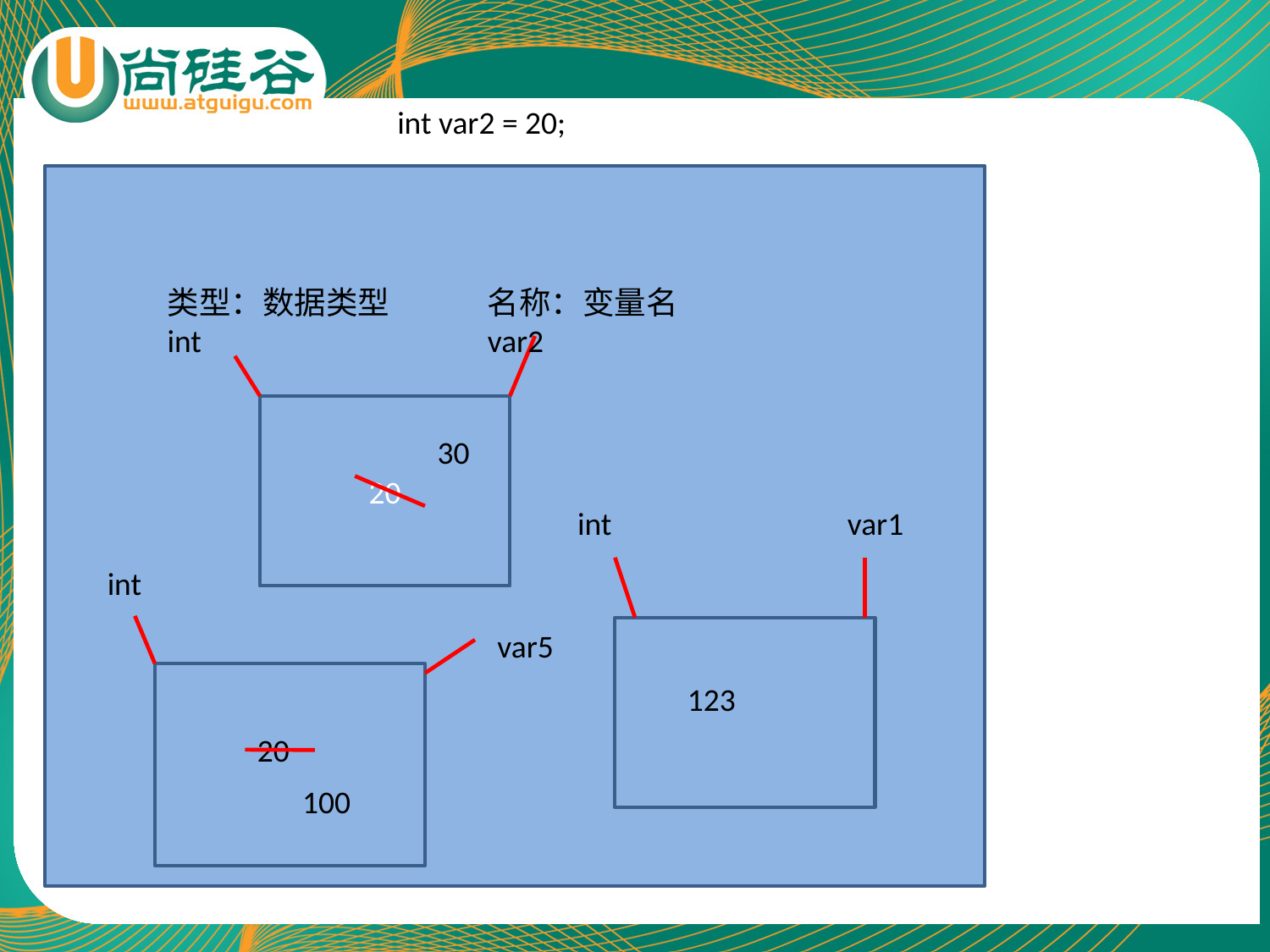

int var2 = 20;

类型：数据类型
int
名称：变量名
var2
20
30
int
var1
int

var5

123
20
100